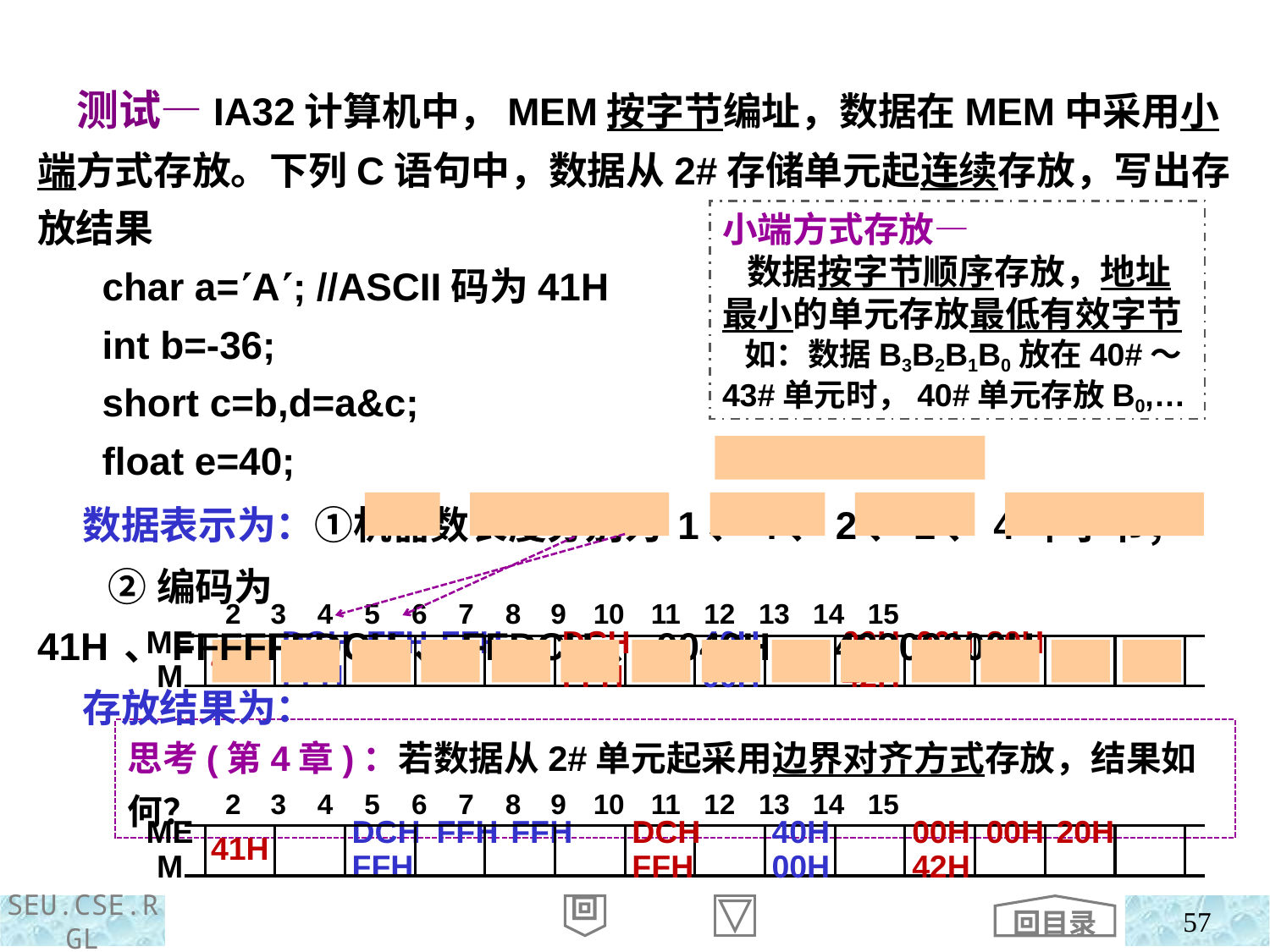

测试—IA32计算机中，MEM按字节编址，数据在MEM中采用小端方式存放。下列C语句中，数据从2#存储单元起连续存放，写出存放结果
      char a=′A′; //ASCII码为41H
      int b=-36;
      short c=b,d=a&c;
      float e=40;
    数据表示为：①机器数长度分别为 1、4、2、2、4 个字节；
        ②编码为 41H 、FFFFFFDCH 、FFDCH 、0040H 、42200000H
    存放结果为：
小端方式存放—
  数据按字节顺序存放，地址最小的单元存放最低有效字节
  如：数据B3B2B1B0放在40#～43#单元时，40#单元存放B0,…

 2    3    4    5    6    7    8    9   10  11   12   13  14   15
MEM
41H
DCH FFH FFH FFH
DCH FFH
40H 00H
00H 00H 20H 42H

思考(第4章)：若数据从2#单元起采用边界对齐方式存放，结果如何？
 2    3    4    5    6    7    8    9   10  11   12   13  14   15
MEM
41H
DCH FFH FFH FFH
DCH FFH
40H 00H
00H 00H 20H 42H
回目录
回

57